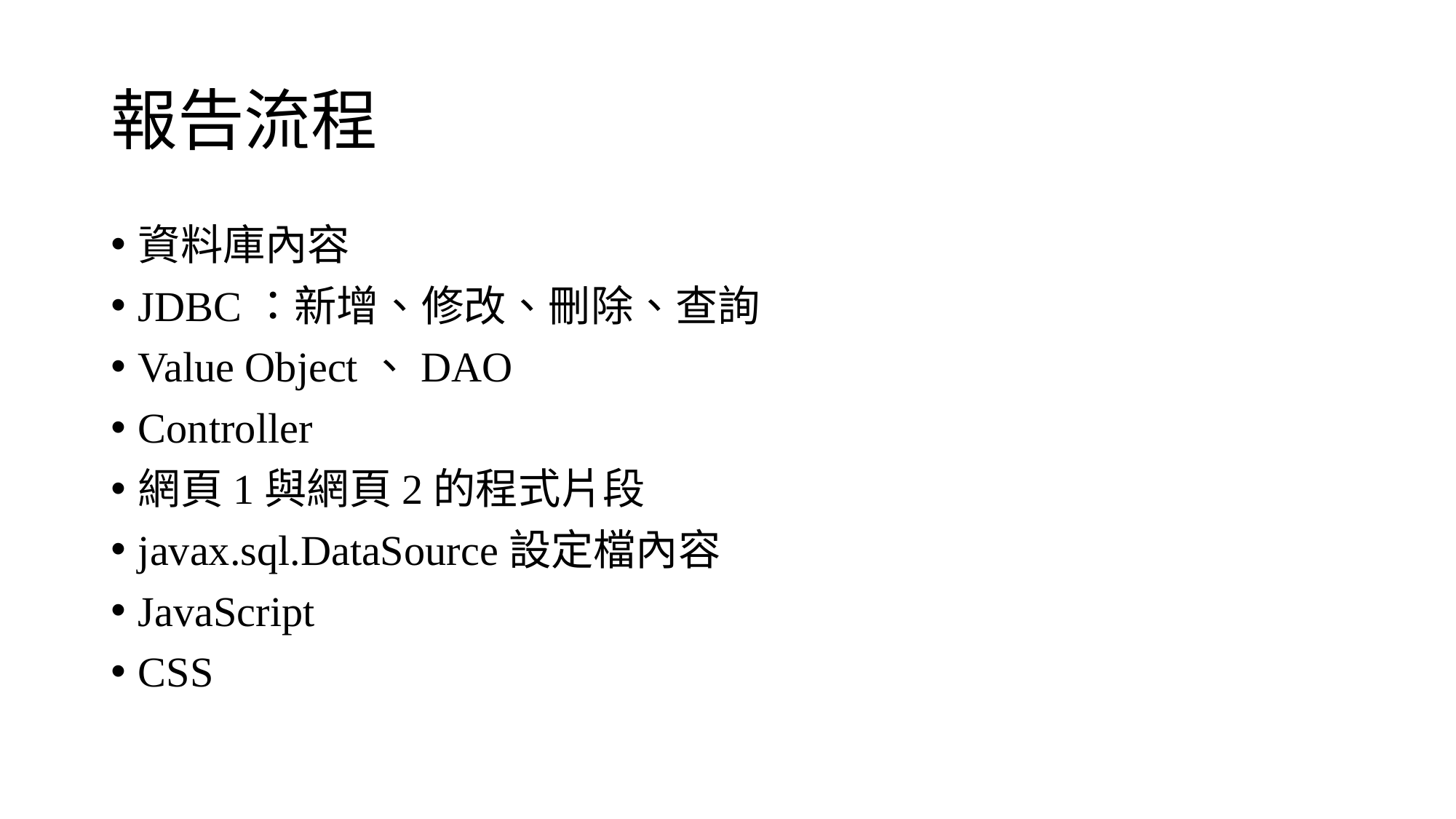

# 報告流程
資料庫內容
JDBC：新增、修改、刪除、查詢
Value Object、DAO
Controller
網頁1與網頁2的程式片段
javax.sql.DataSource設定檔內容
JavaScript
CSS